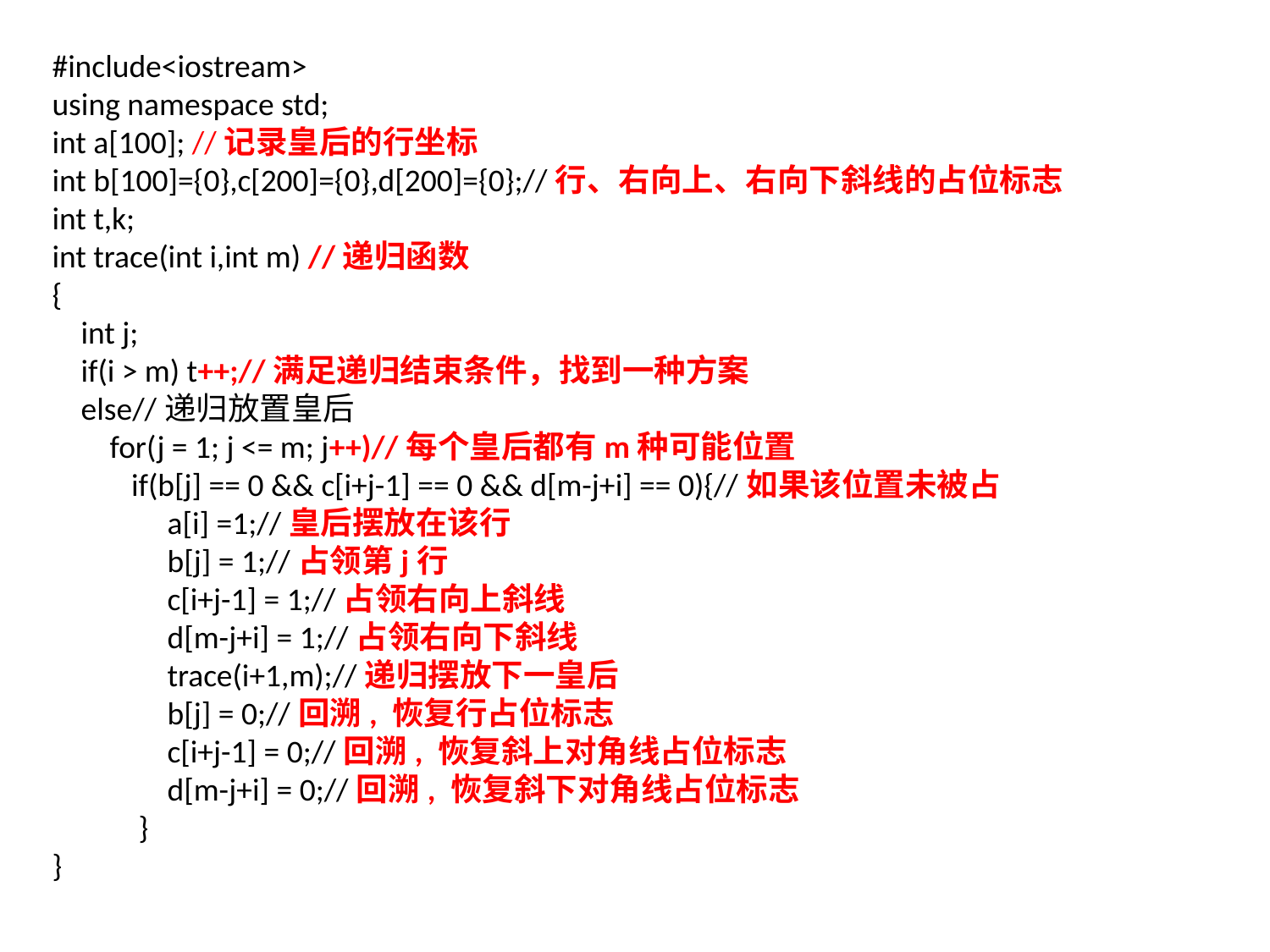

#include<iostream>
using namespace std;
int a[100]; //记录皇后的行坐标
int b[100]={0},c[200]={0},d[200]={0};//行、右向上、右向下斜线的占位标志
int t,k;
int trace(int i,int m) //递归函数
{
    int j;
    if(i > m) t++;//满足递归结束条件，找到一种方案
    else//递归放置皇后
        for(j = 1; j <= m; j++)//每个皇后都有m种可能位置
           if(b[j] == 0 && c[i+j-1] == 0 && d[m-j+i] == 0){//如果该位置未被占
                a[i] =1;//皇后摆放在该行
                b[j] = 1;//占领第j行
                c[i+j-1] = 1;//占领右向上斜线
                d[m-j+i] = 1;//占领右向下斜线
                trace(i+1,m);//递归摆放下一皇后
                b[j] = 0;//回溯, 恢复行占位标志
                c[i+j-1] = 0;//回溯, 恢复斜上对角线占位标志
                d[m-j+i] = 0;//回溯, 恢复斜下对角线占位标志
            }
}